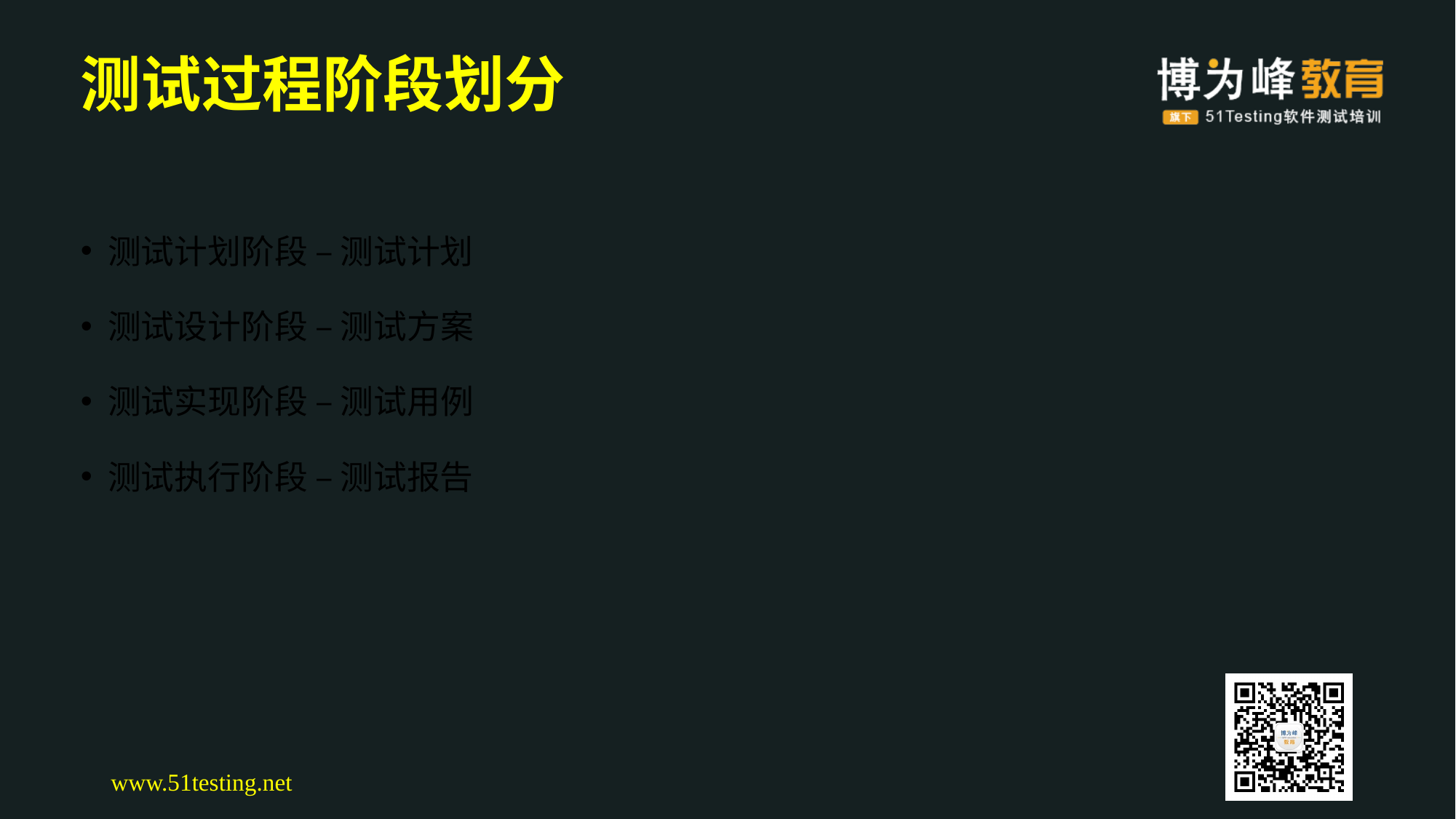

# 测试过程阶段划分
测试计划阶段 – 测试计划
测试设计阶段 – 测试方案
测试实现阶段 – 测试用例
测试执行阶段 – 测试报告
www.51testing.net